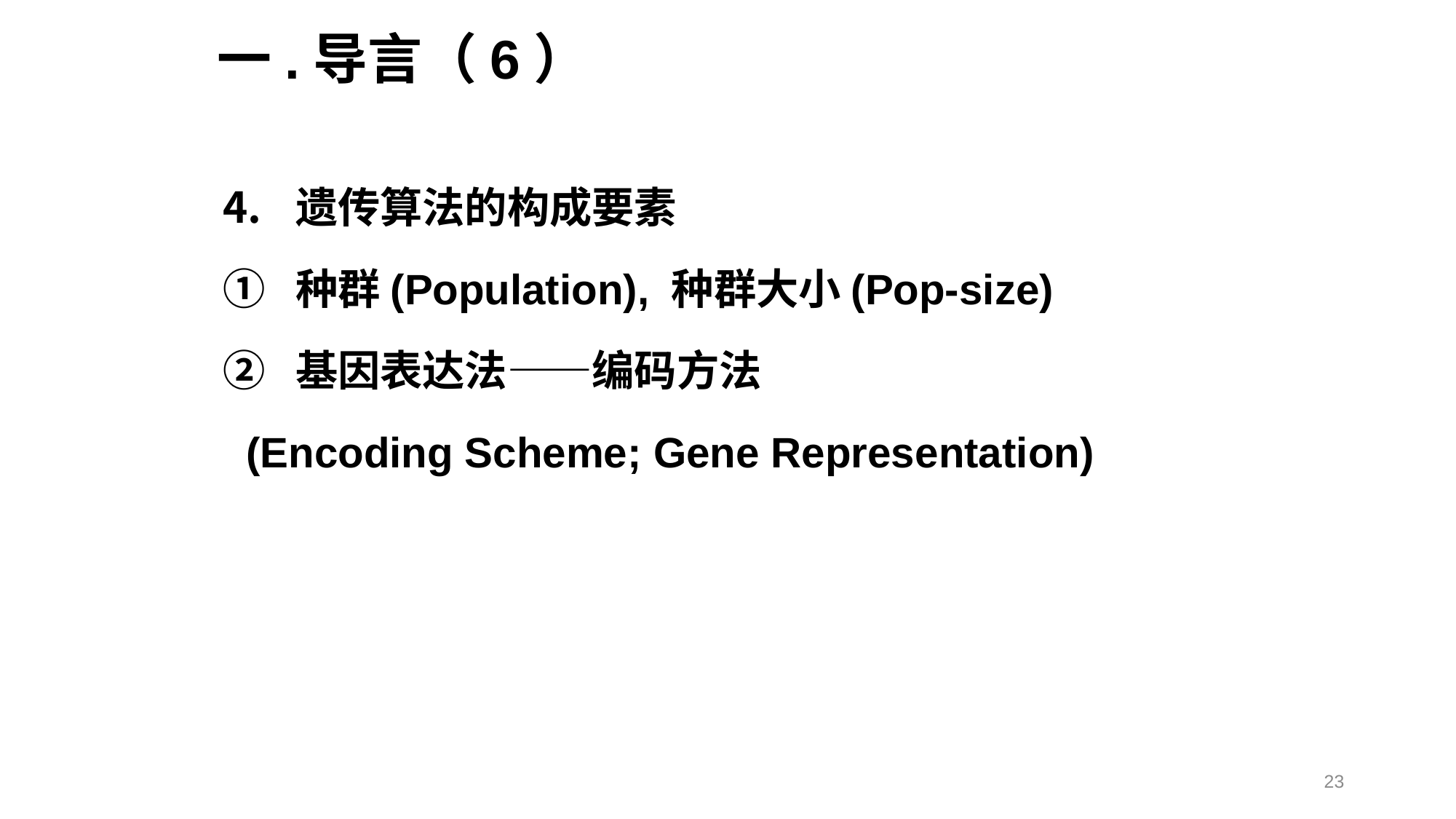

# 一.导言（6）
遗传算法的构成要素
种群(Population), 种群大小(Pop-size)
基因表达法——编码方法
  (Encoding Scheme; Gene Representation)
23